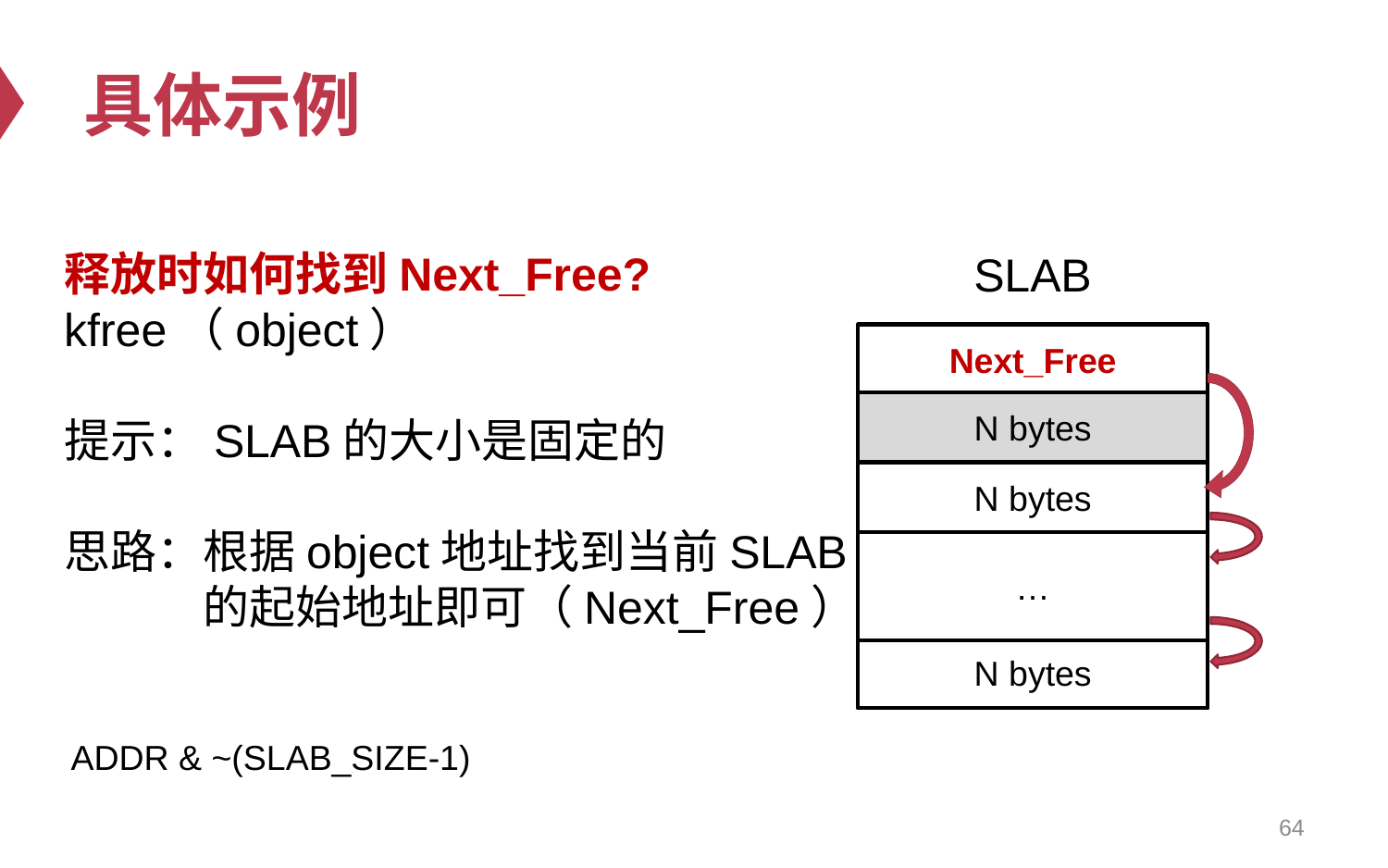

# 具体示例
释放时如何找到Next_Free?
kfree（object）

提示：SLAB的大小是固定的

思路：根据object地址找到当前SLAB
	的起始地址即可（Next_Free）
SLAB
Next_Free

N bytes
N bytes

…

N bytes
ADDR & ~(SLAB_SIZE-1)
64